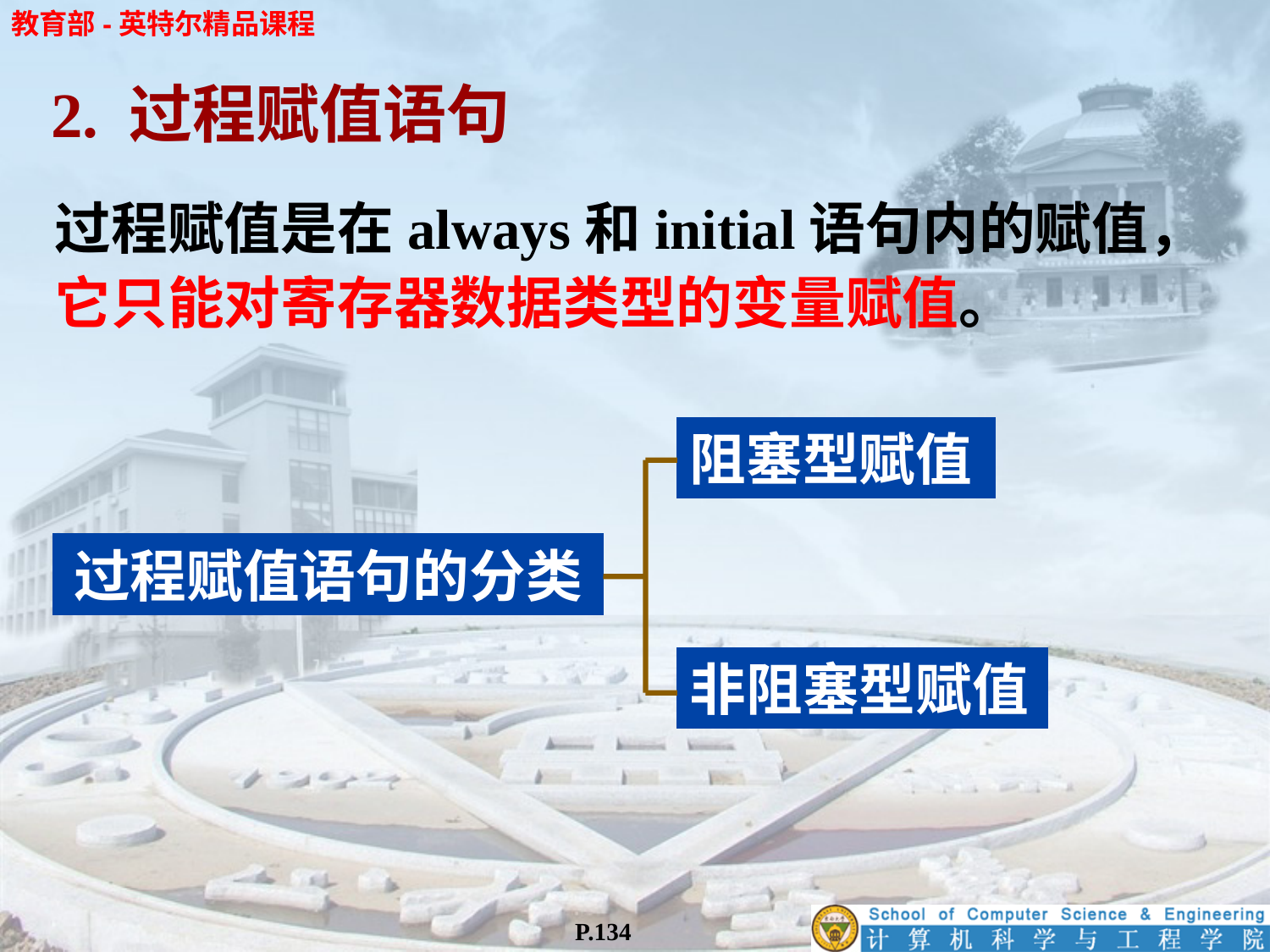

2. 过程赋值语句
过程赋值是在always和initial语句内的赋值，它只能对寄存器数据类型的变量赋值。
阻塞型赋值

过程赋值语句的分类

非阻塞型赋值

P.134